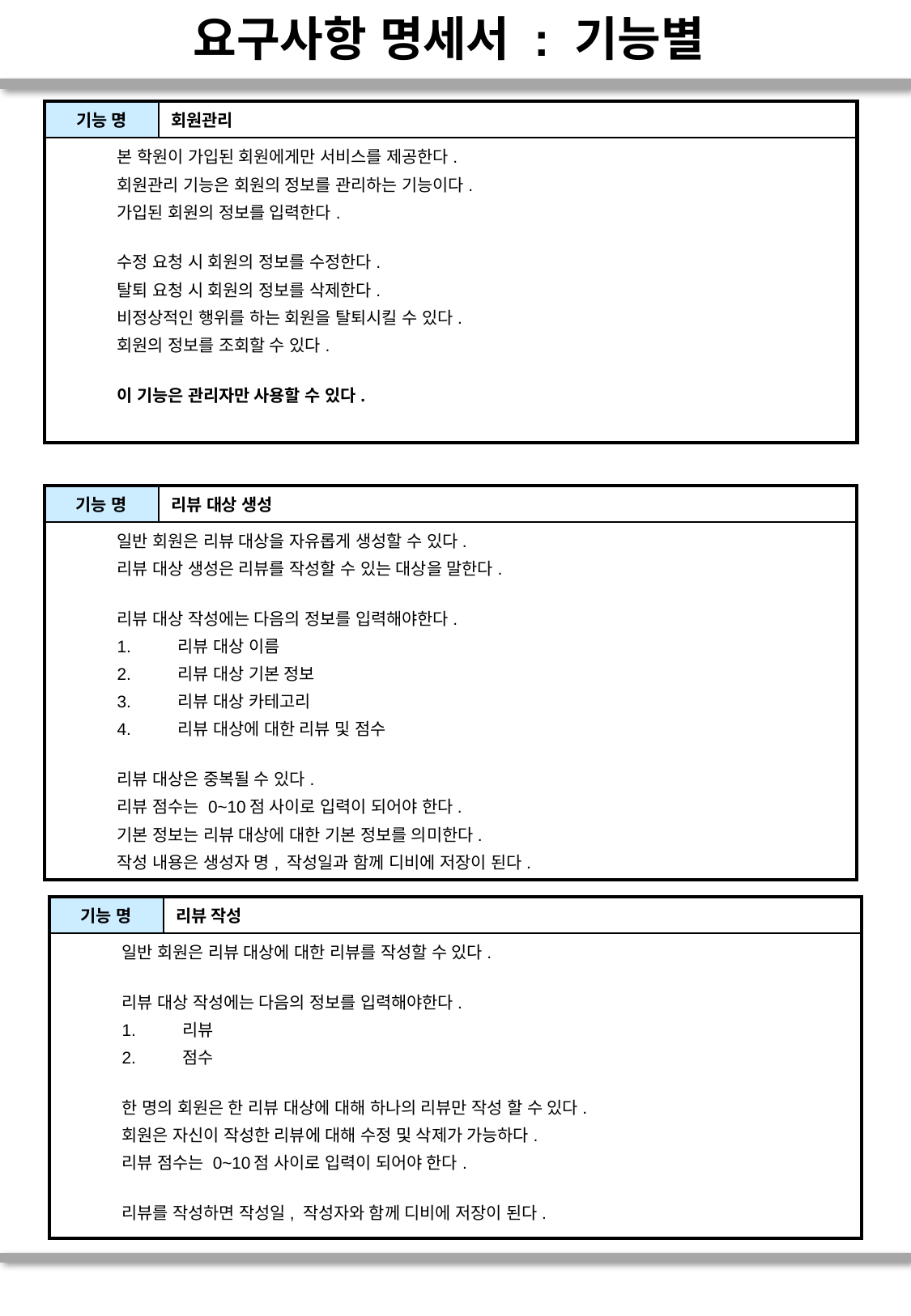

요구사항 명세서 : 기능별
| 기능 명 | 회원관리 |
| --- | --- |
| 본 학원이 가입된 회원에게만 서비스를 제공한다. 회원관리 기능은 회원의 정보를 관리하는 기능이다. 가입된 회원의 정보를 입력한다. 수정 요청 시 회원의 정보를 수정한다. 탈퇴 요청 시 회원의 정보를 삭제한다. 비정상적인 행위를 하는 회원을 탈퇴시킬 수 있다. 회원의 정보를 조회할 수 있다. 이 기능은 관리자만 사용할 수 있다. |  |
| 기능 명 | 리뷰 대상 생성 |
| --- | --- |
| 일반 회원은 리뷰 대상을 자유롭게 생성할 수 있다. 리뷰 대상 생성은 리뷰를 작성할 수 있는 대상을 말한다. 리뷰 대상 작성에는 다음의 정보를 입력해야한다. 리뷰 대상 이름 리뷰 대상 기본 정보 리뷰 대상 카테고리 리뷰 대상에 대한 리뷰 및 점수 리뷰 대상은 중복될 수 있다. 리뷰 점수는 0~10점 사이로 입력이 되어야 한다. 기본 정보는 리뷰 대상에 대한 기본 정보를 의미한다. 작성 내용은 생성자 명, 작성일과 함께 디비에 저장이 된다. |  |
| 기능 명 | 리뷰 작성 |
| --- | --- |
| 일반 회원은 리뷰 대상에 대한 리뷰를 작성할 수 있다. 리뷰 대상 작성에는 다음의 정보를 입력해야한다. 리뷰 점수 한 명의 회원은 한 리뷰 대상에 대해 하나의 리뷰만 작성 할 수 있다. 회원은 자신이 작성한 리뷰에 대해 수정 및 삭제가 가능하다. 리뷰 점수는 0~10점 사이로 입력이 되어야 한다. 리뷰를 작성하면 작성일, 작성자와 함께 디비에 저장이 된다. |  |